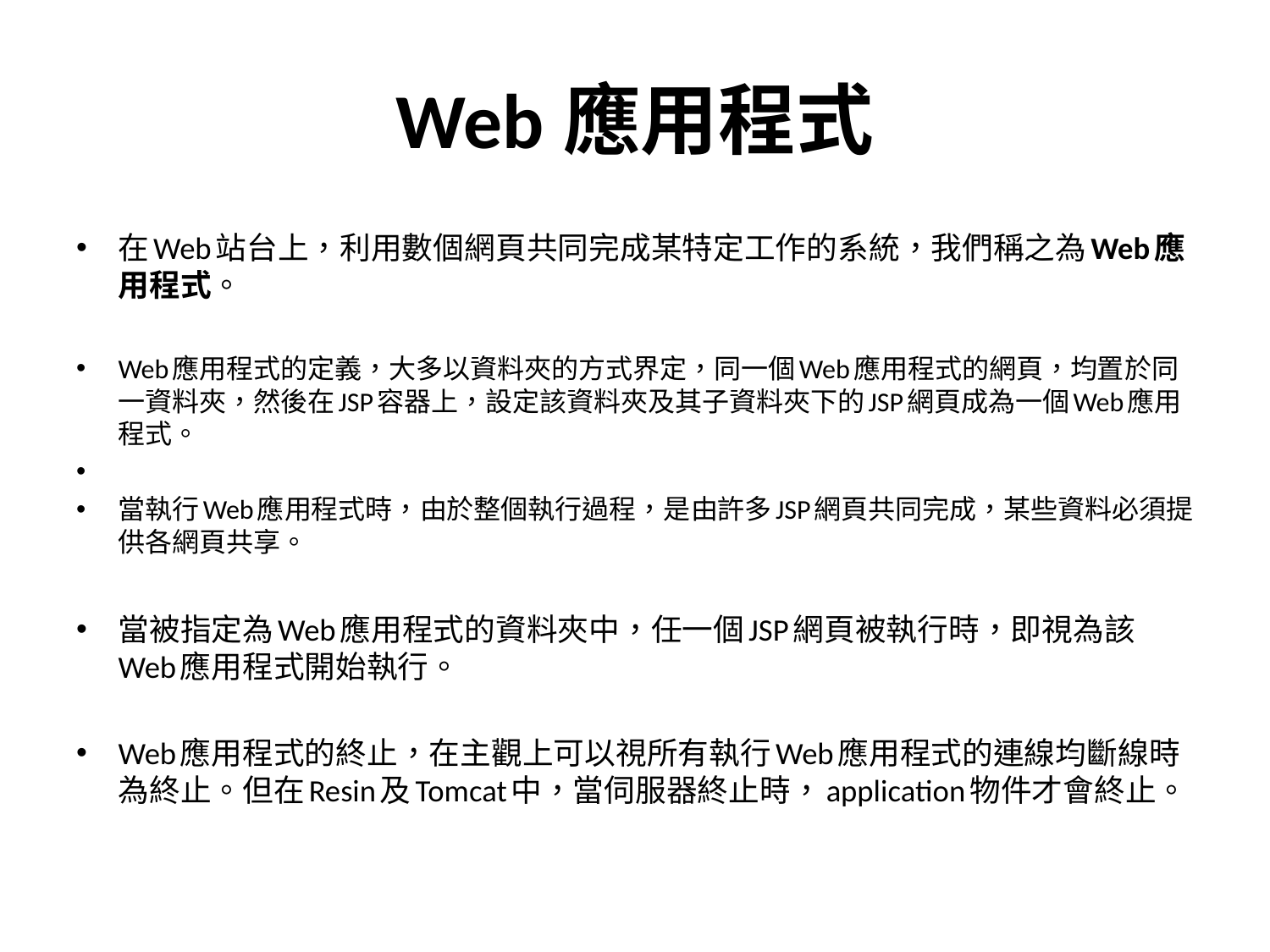

# Web應用程式
在Web站台上，利用數個網頁共同完成某特定工作的系統，我們稱之為Web應用程式。

Web應用程式的定義，大多以資料夾的方式界定，同一個Web應用程式的網頁，均置於同一資料夾，然後在JSP容器上，設定該資料夾及其子資料夾下的JSP網頁成為一個Web應用程式。

當執行Web應用程式時，由於整個執行過程，是由許多JSP網頁共同完成，某些資料必須提供各網頁共享。

當被指定為Web應用程式的資料夾中，任一個JSP網頁被執行時，即視為該Web應用程式開始執行。

Web應用程式的終止，在主觀上可以視所有執行Web應用程式的連線均斷線時為終止。但在Resin及Tomcat中，當伺服器終止時，application物件才會終止。